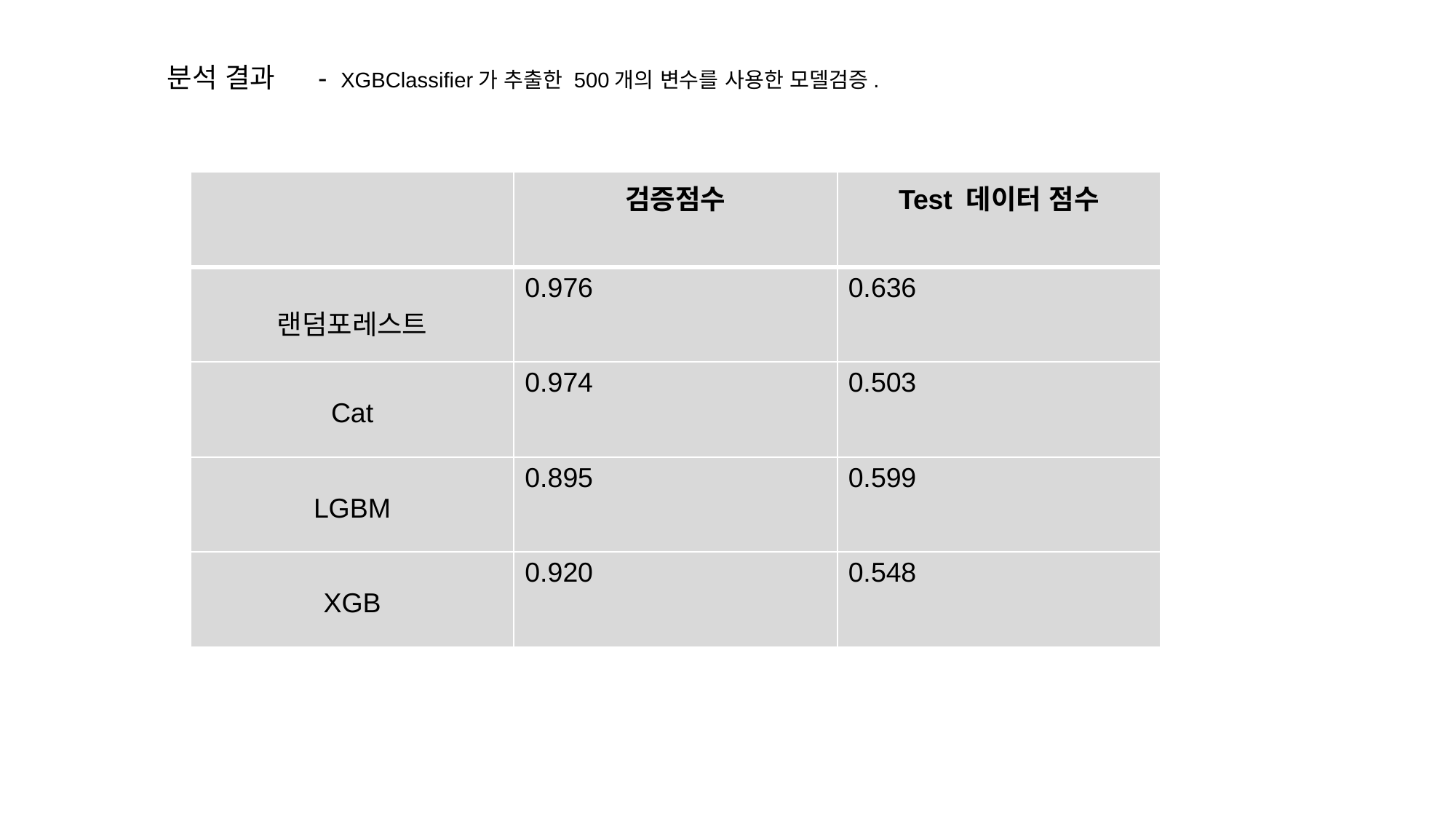

분석 결과
-  XGBClassifier가 추출한 500개의 변수를 사용한 모델검증.
|  | 검증점수 | Test 데이터 점수 |
| --- | --- | --- |
| 랜덤포레스트 | 0.976 | 0.636 |
| Cat | 0.974 | 0.503 |
| LGBM | 0.895 | 0.599 |
| XGB | 0.920 | 0.548 |